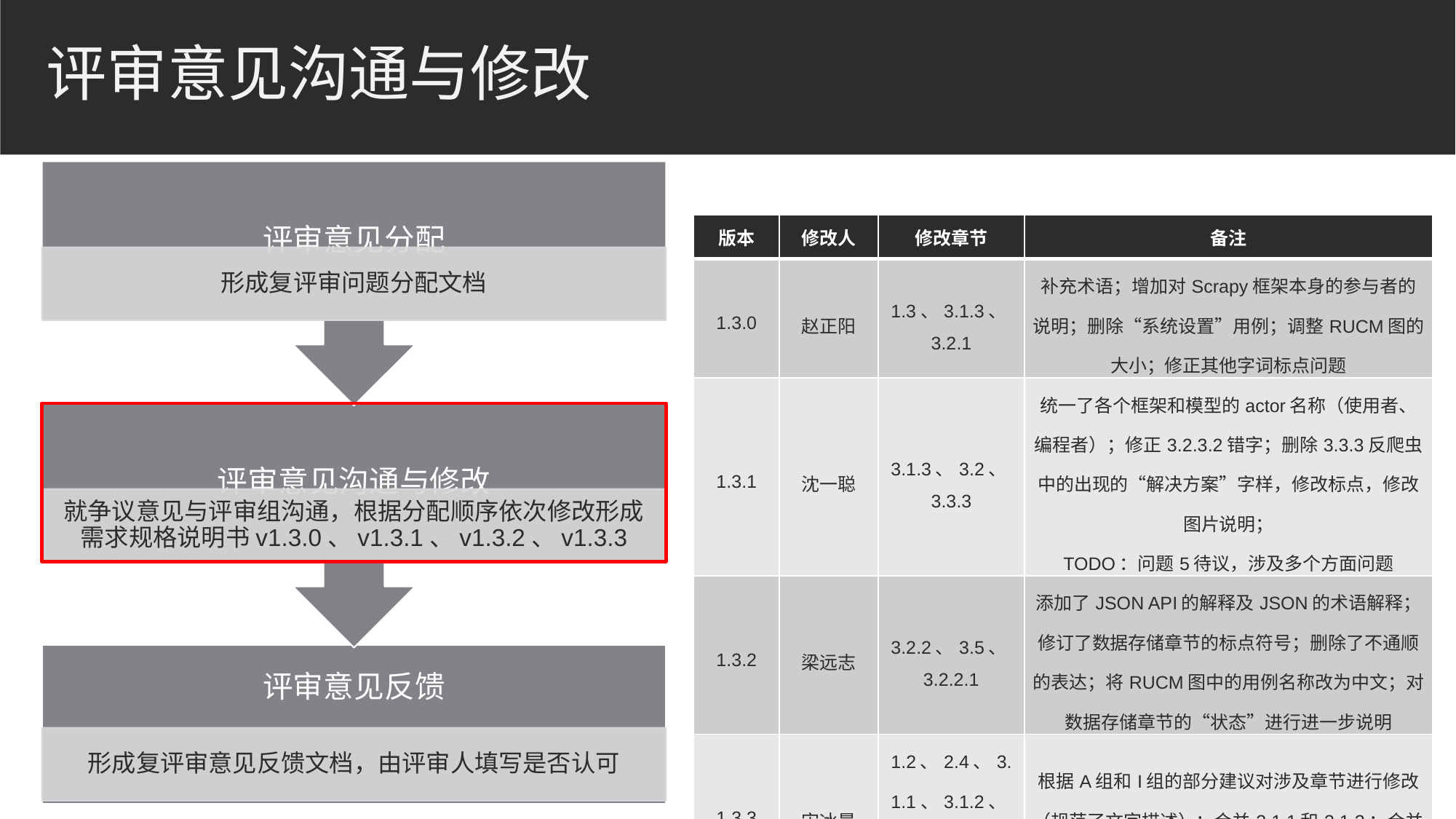

# 评审意见沟通与修改
评审意见反馈
形成复评审意见反馈文档，由评审人填写是否认可
评审意见沟通与修改
就争议意见与评审组沟通，根据分配顺序依次修改形成需求规格说明书v1.3.0、v1.3.1、v1.3.2、v1.3.3
评审意见分配
形成复评审问题分配文档
| 版本 | 修改人 | 修改章节 | 备注 |
| --- | --- | --- | --- |
| 1.3.0 | 赵正阳 | 1.3、3.1.3、3.2.1 | 补充术语；增加对Scrapy框架本身的参与者的说明；删除“系统设置”用例；调整RUCM图的大小；修正其他字词标点问题 |
| 1.3.1 | 沈一聪 | 3.1.3、3.2、3.3.3 | 统一了各个框架和模型的actor名称（使用者、编程者）；修正3.2.3.2错字；删除3.3.3反爬虫中的出现的“解决方案”字样，修改标点，修改图片说明； TODO：问题5待议，涉及多个方面问题 |
| 1.3.2 | 梁远志 | 3.2.2、3.5、3.2.2.1 | 添加了JSON API的解释及JSON的术语解释；修订了数据存储章节的标点符号；删除了不通顺的表达；将RUCM图中的用例名称改为中文；对数据存储章节的“状态”进行进一步说明 |
| 1.3.3 | 宋冰晨 | 1.2、2.4、3.1.1、3.1.2、3.2.3、3.3.2、3.3.3 | 根据A组和I组的部分建议对涉及章节进行修改（规范了文字描述）；合并3.1.1和3.1.2；合并3.3.2和3.3.3；将安全和保密章节移至3.7 |